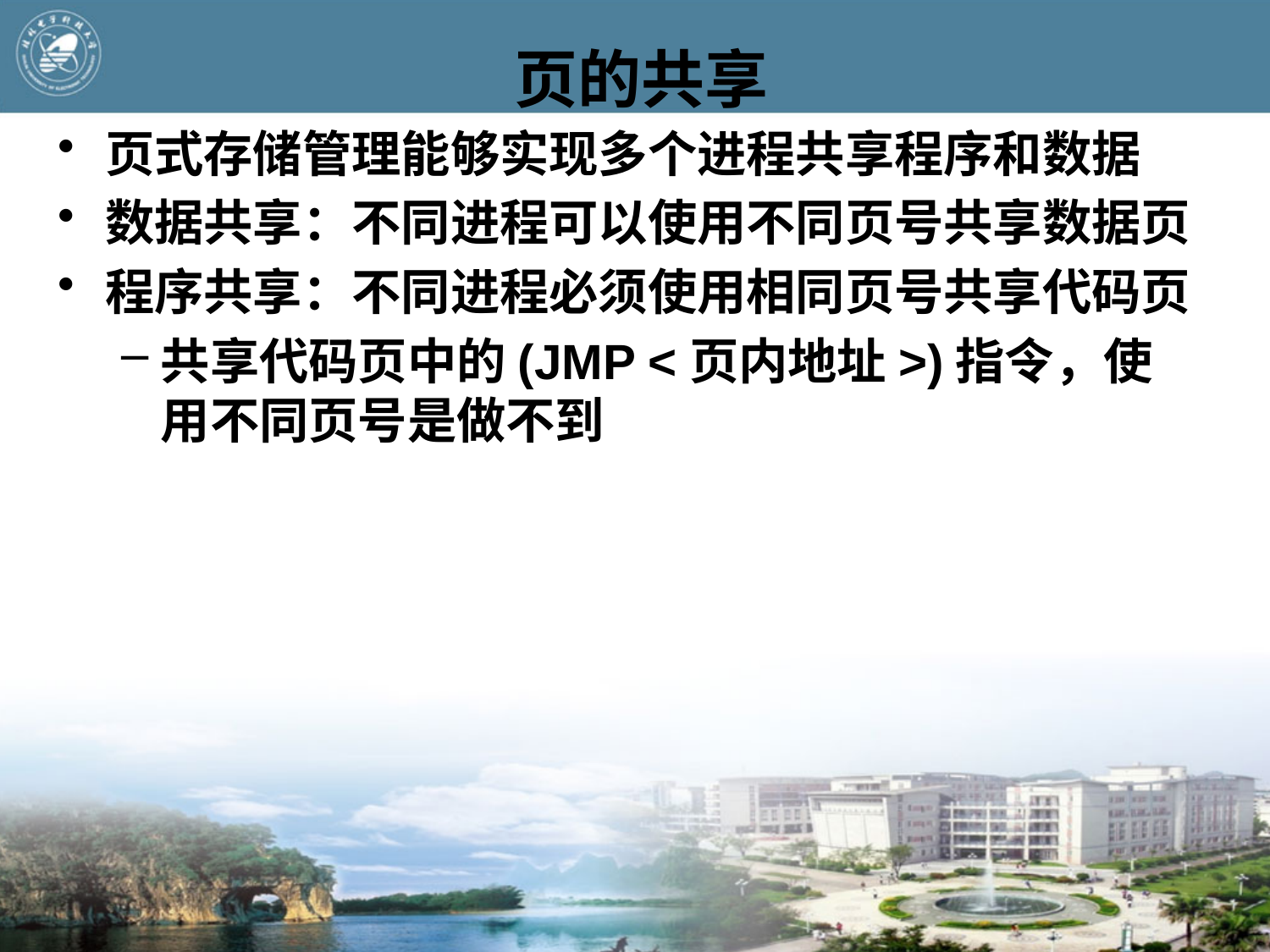

# 页的共享
页式存储管理能够实现多个进程共享程序和数据
数据共享：不同进程可以使用不同页号共享数据页
程序共享：不同进程必须使用相同页号共享代码页
共享代码页中的(JMP <页内地址>)指令，使用不同页号是做不到